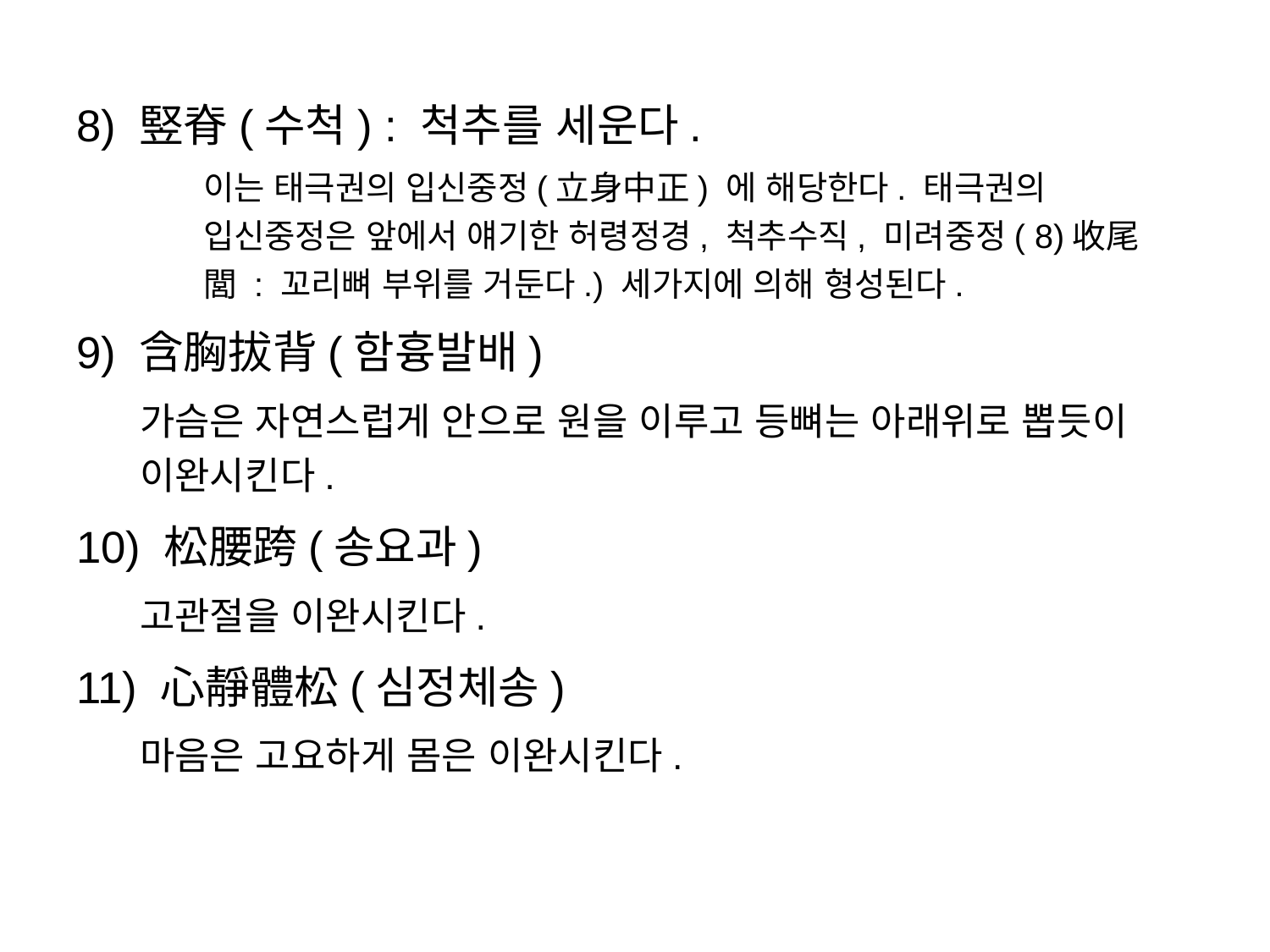

8) 竪脊(수척) : 척추를 세운다.
이는 태극권의 입신중정(立身中正) 에 해당한다. 태극권의 입신중정은 앞에서 얘기한 허령정경, 척추수직, 미려중정( 8)收尾閭 : 꼬리뼈 부위를 거둔다.) 세가지에 의해 형성된다.
9) 含胸拔背(함흉발배)
가슴은 자연스럽게 안으로 원을 이루고 등뼈는 아래위로 뽑듯이 이완시킨다.
10) 松腰跨(송요과)
고관절을 이완시킨다.
11) 心靜體松(심정체송)
마음은 고요하게 몸은 이완시킨다.